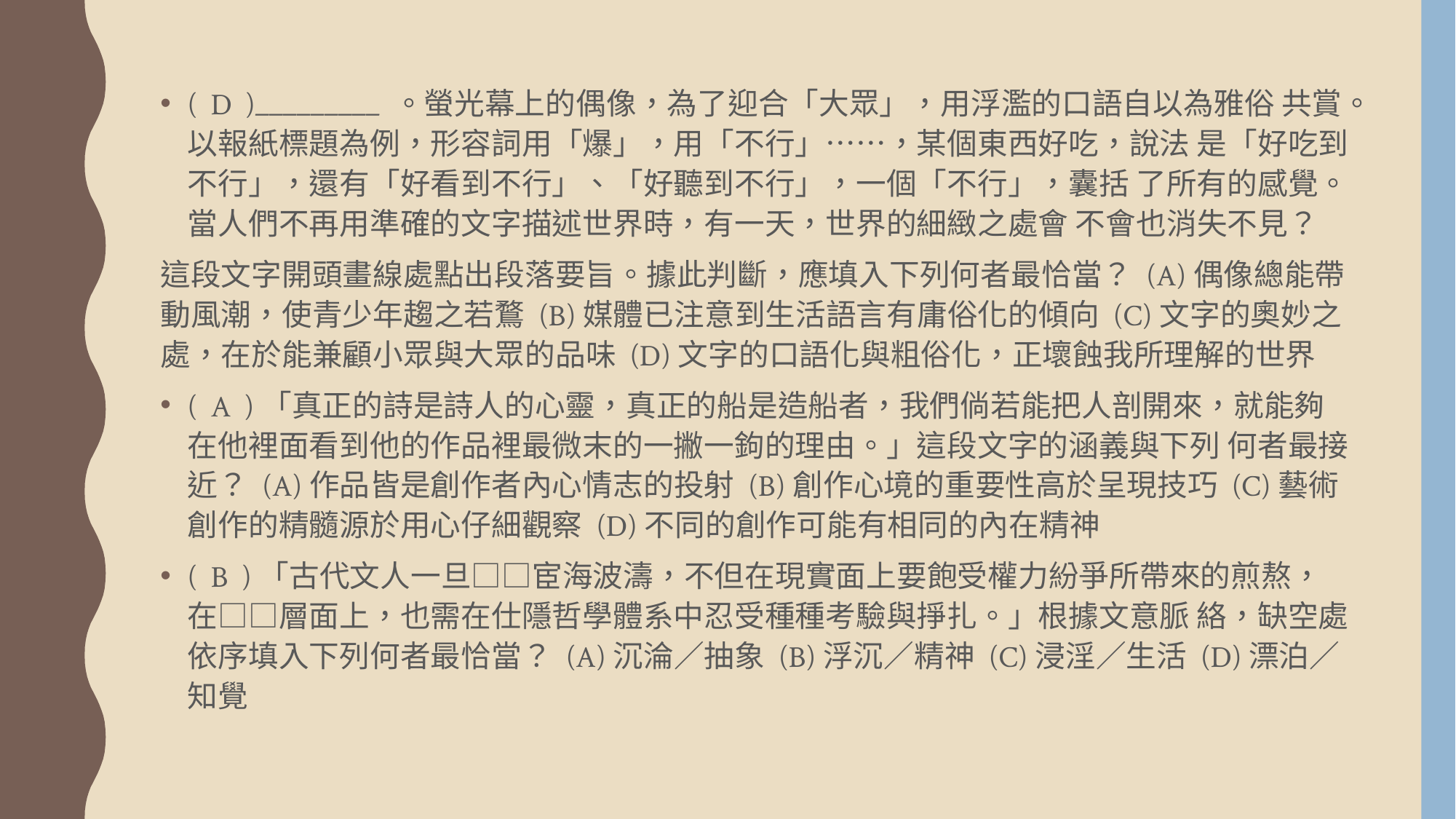

(  D  )_________ 。螢光幕上的偶像，為了迎合「大眾」，用浮濫的口語自以為雅俗 共賞。以報紙標題為例，形容詞用「爆」，用「不行」……，某個東西好吃，說法 是「好吃到不行」，還有「好看到不行」、「好聽到不行」，一個「不行」，囊括 了所有的感覺。當人們不再用準確的文字描述世界時，有一天，世界的細緻之處會 不會也消失不見？
這段文字開頭畫線處點出段落要旨。據此判斷，應填入下列何者最恰當？ (A)偶像總能帶動風潮，使青少年趨之若鶩 (B)媒體已注意到生活語言有庸俗化的傾向 (C)文字的奧妙之處，在於能兼顧小眾與大眾的品味 (D)文字的口語化與粗俗化，正壞蝕我所理解的世界
(  A  )「真正的詩是詩人的心靈，真正的船是造船者，我們倘若能把人剖開來，就能夠 在他裡面看到他的作品裡最微末的一撇一鉤的理由。」這段文字的涵義與下列 何者最接近？ (A)作品皆是創作者內心情志的投射 (B)創作心境的重要性高於呈現技巧 (C)藝術創作的精髓源於用心仔細觀察 (D)不同的創作可能有相同的內在精神
(  B  )「古代文人一旦□□宦海波濤，不但在現實面上要飽受權力紛爭所帶來的煎熬， 在□□層面上，也需在仕隱哲學體系中忍受種種考驗與掙扎。」根據文意脈 絡，缺空處依序填入下列何者最恰當？ (A)沉淪／抽象 (B)浮沉／精神 (C)浸淫／生活 (D)漂泊／知覺